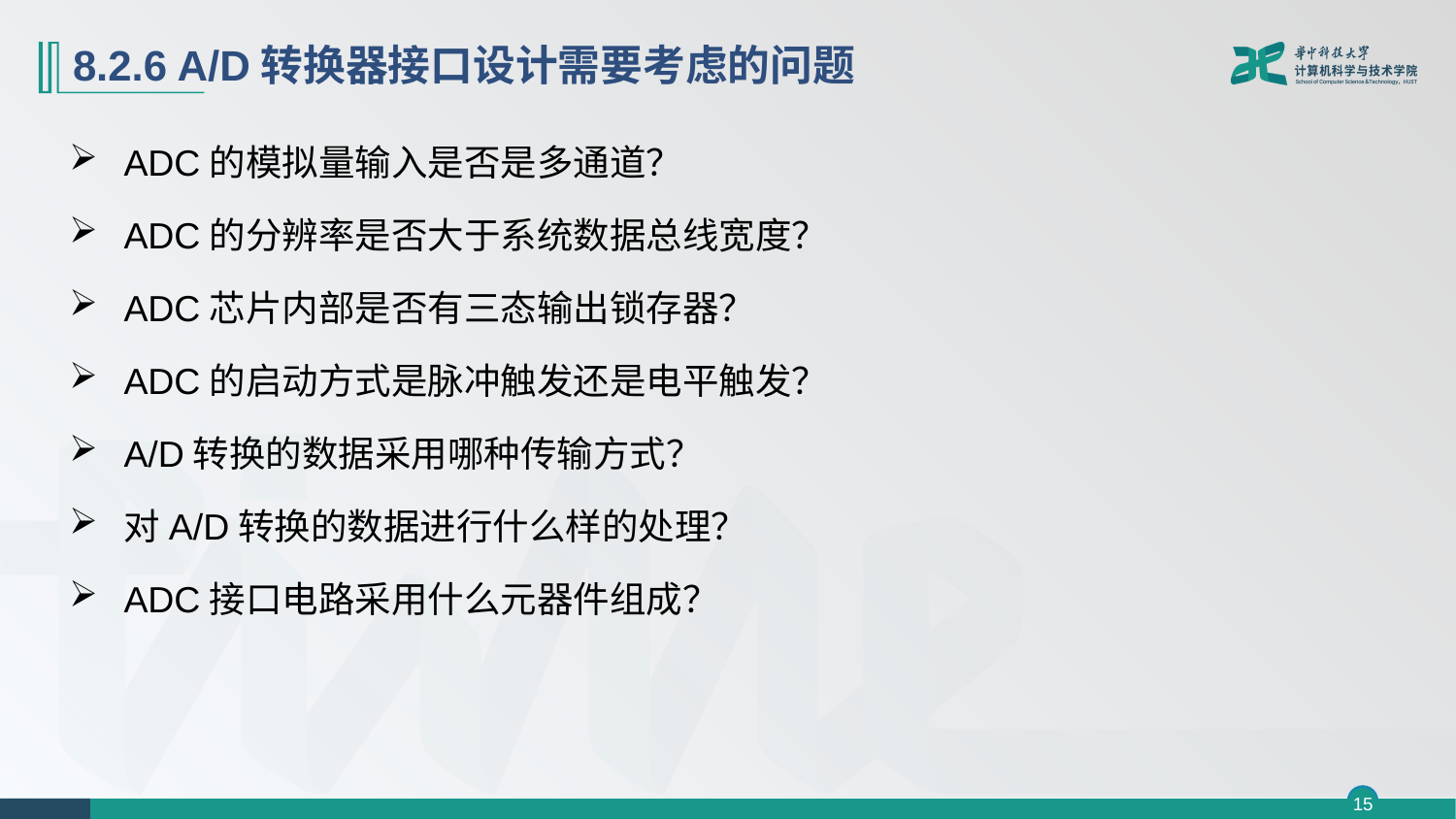

# 8.2.6 A/D转换器接口设计需要考虑的问题
ADC的模拟量输入是否是多通道？
ADC的分辨率是否大于系统数据总线宽度？
ADC芯片内部是否有三态输出锁存器？
ADC的启动方式是脉冲触发还是电平触发？
A/D转换的数据采用哪种传输方式？
对A/D转换的数据进行什么样的处理？
ADC接口电路采用什么元器件组成？